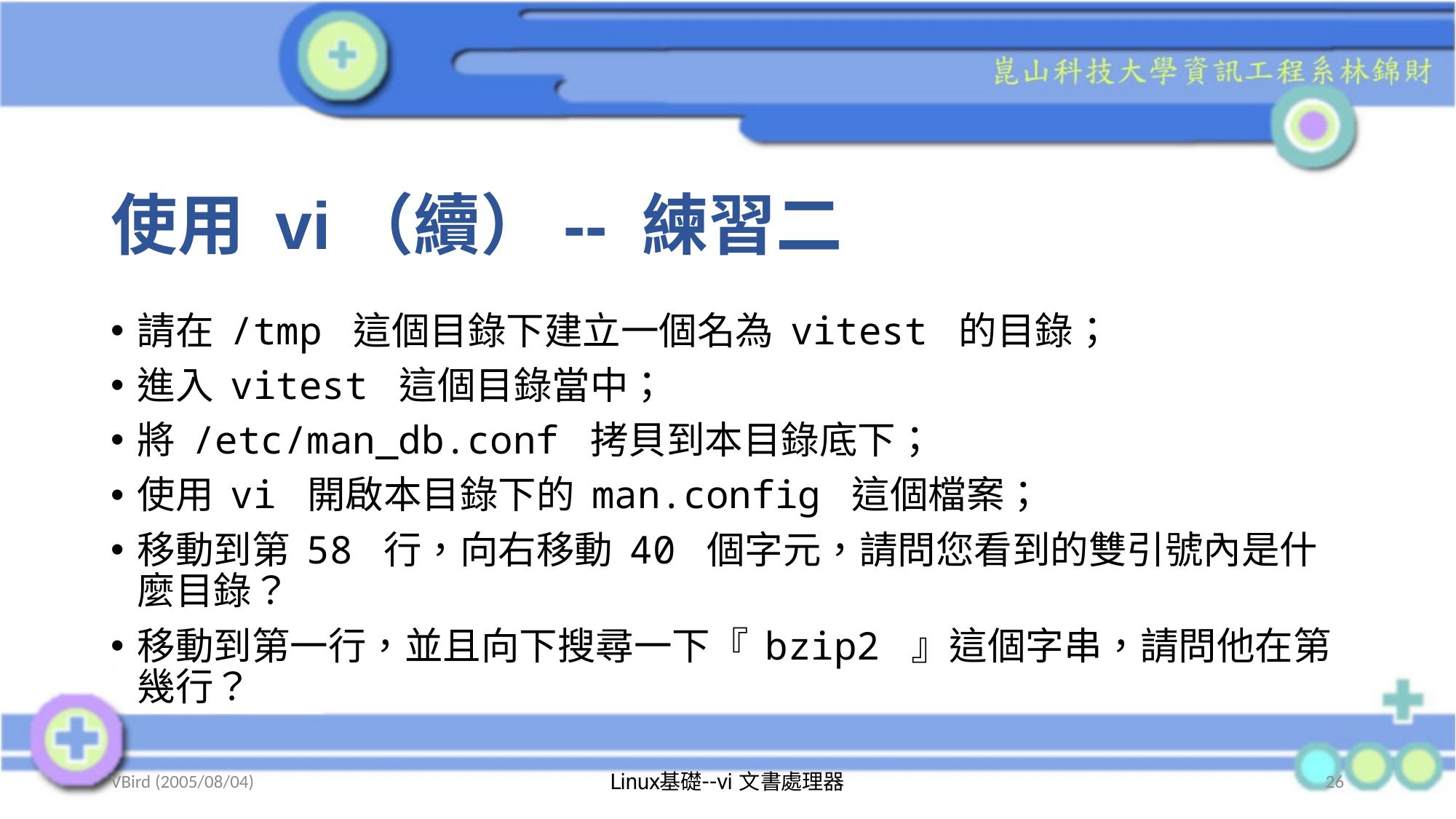

# 使用 vi（續）-- 練習二
請在 /tmp 這個目錄下建立一個名為 vitest 的目錄；
進入 vitest 這個目錄當中；
將 /etc/man_db.conf 拷貝到本目錄底下；
使用 vi 開啟本目錄下的 man.config 這個檔案；
移動到第 58 行，向右移動 40 個字元，請問您看到的雙引號內是什麼目錄？
移動到第一行，並且向下搜尋一下『 bzip2 』這個字串，請問他在第幾行？
VBird (2005/08/04)
Linux基礎--vi 文書處理器
26